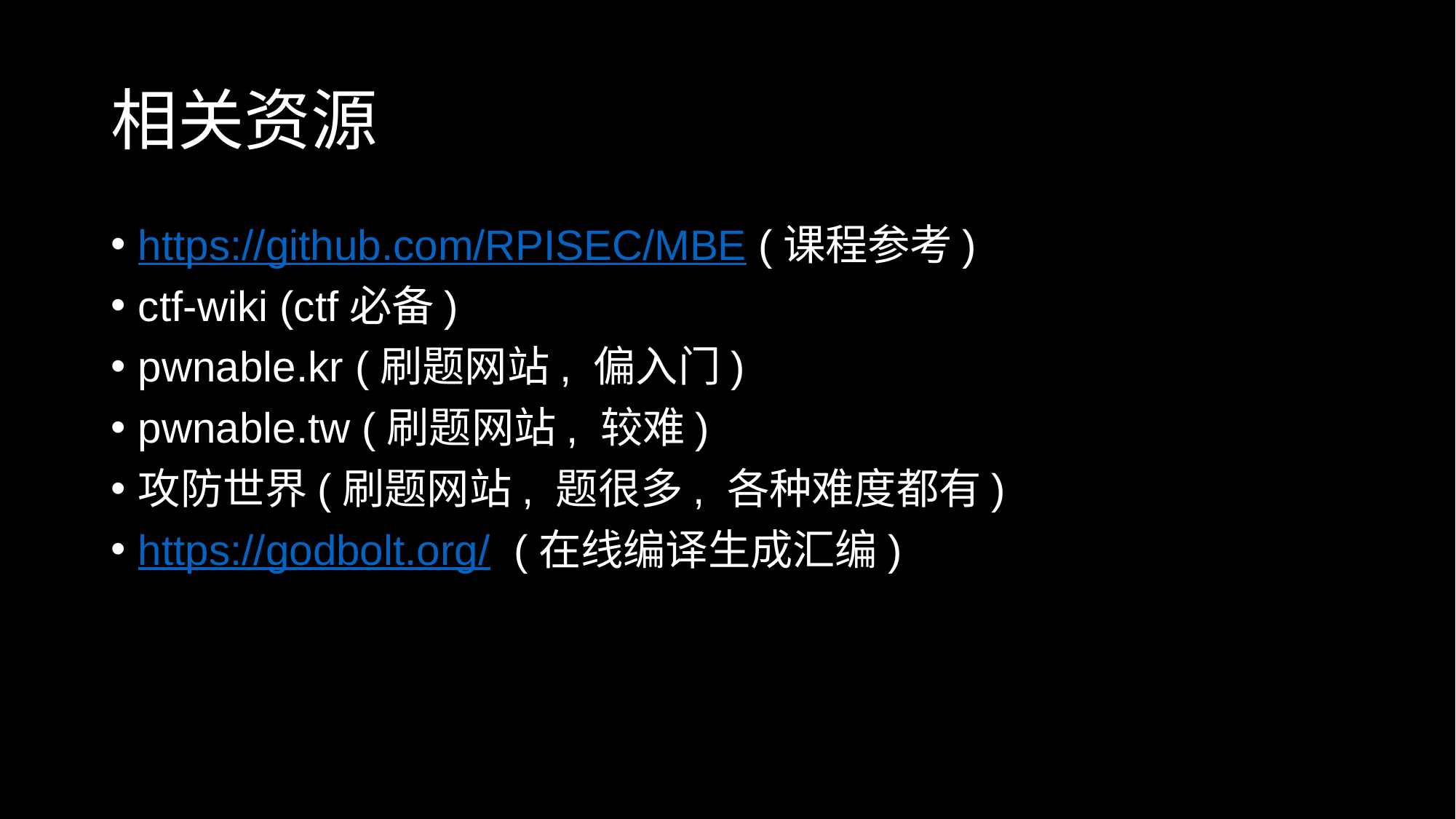

# 相关资源
https://github.com/RPISEC/MBE (课程参考)
ctf-wiki (ctf必备)
pwnable.kr (刷题网站, 偏入门)
pwnable.tw (刷题网站, 较难)
攻防世界(刷题网站, 题很多, 各种难度都有)
https://godbolt.org/  (在线编译生成汇编)